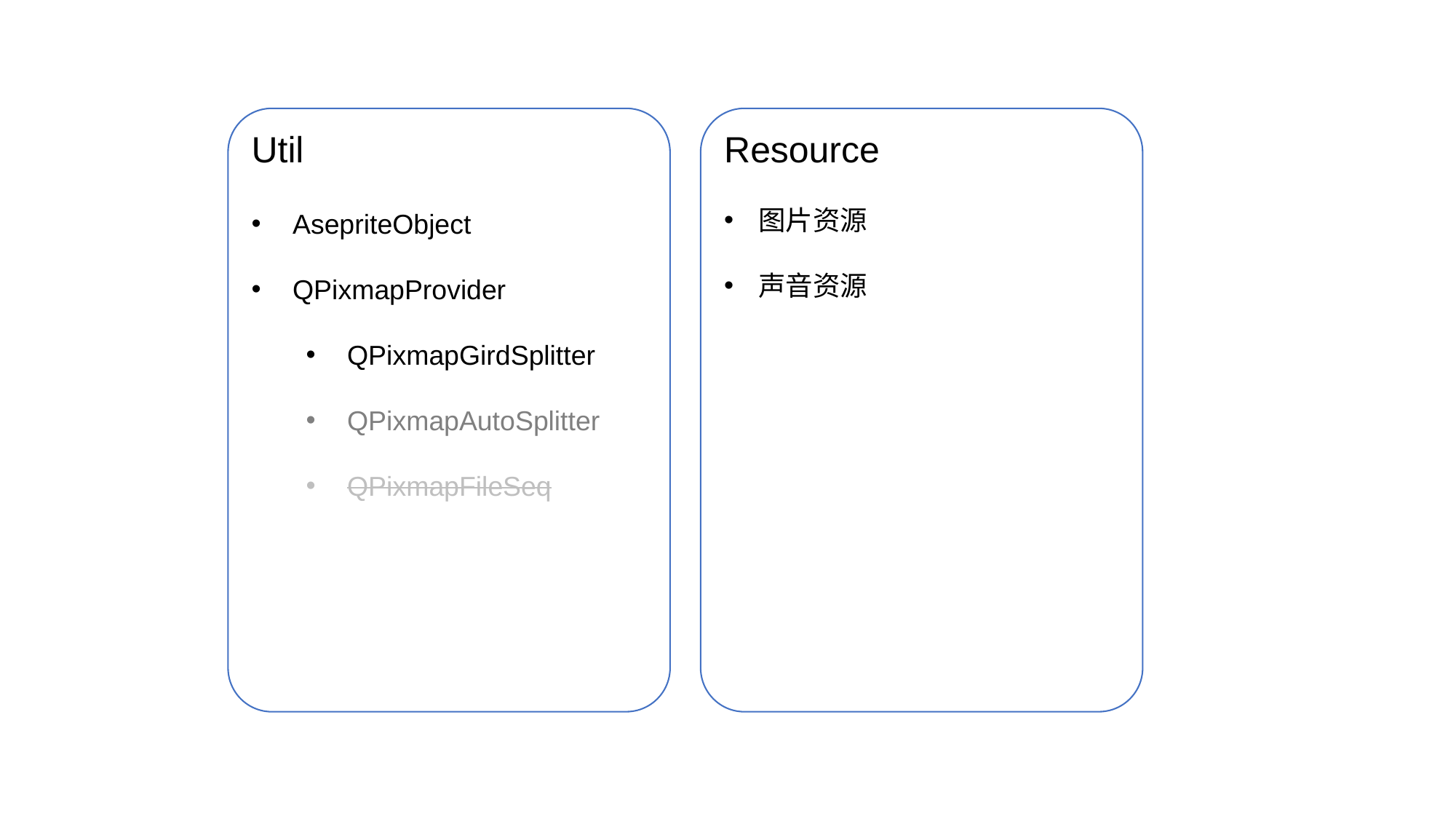

Util

AsepriteObject

QPixmapProvider

QPixmapGirdSplitter

QPixmapAutoSplitter

QPixmapFileSeq
Resource

图片资源

声音资源